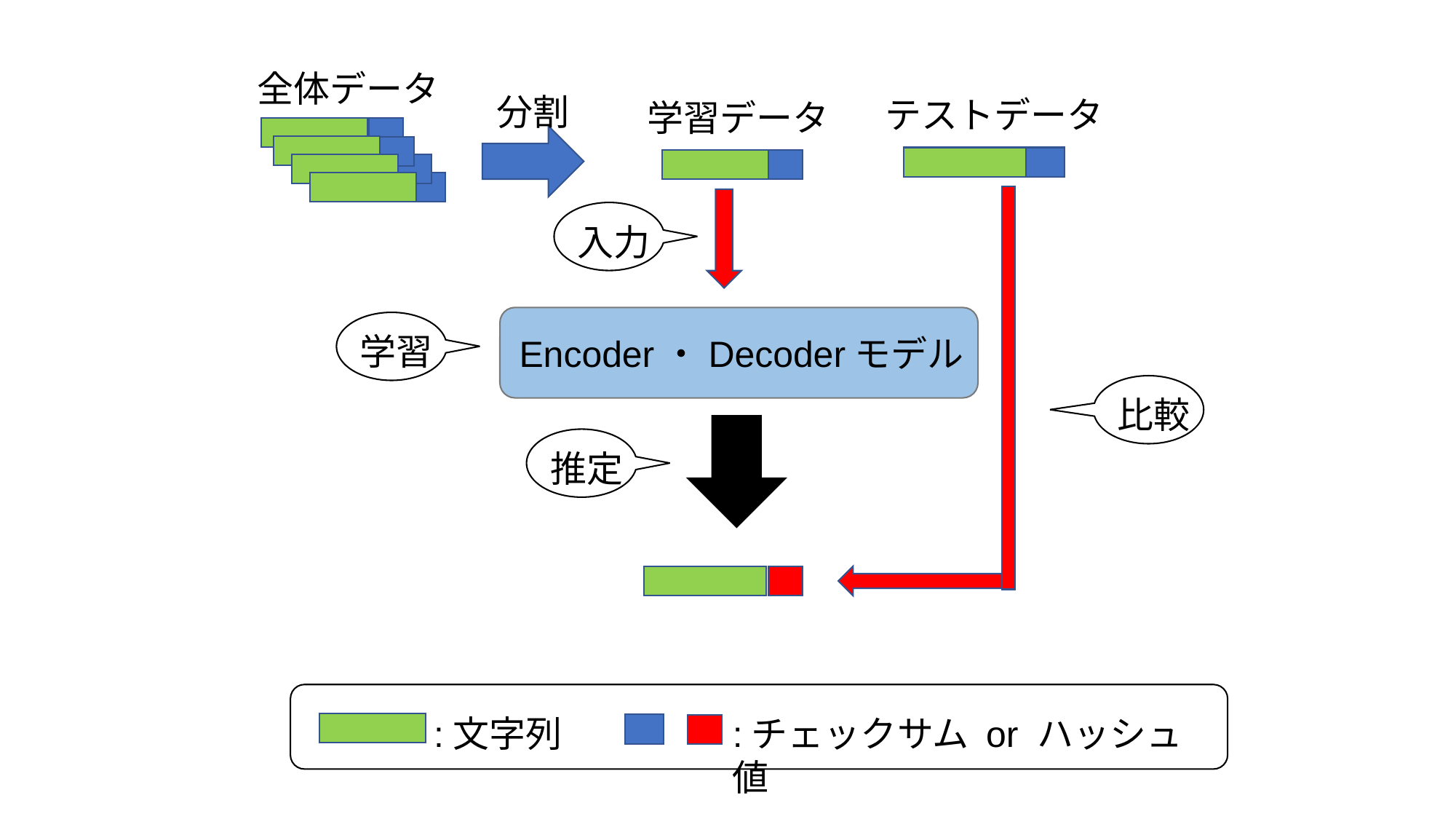

全体データ
分割
テストデータ

学習データ

入力

Encoder・Decoderモデル

学習

比較

推定

:文字列
:チェックサム or ハッシュ値